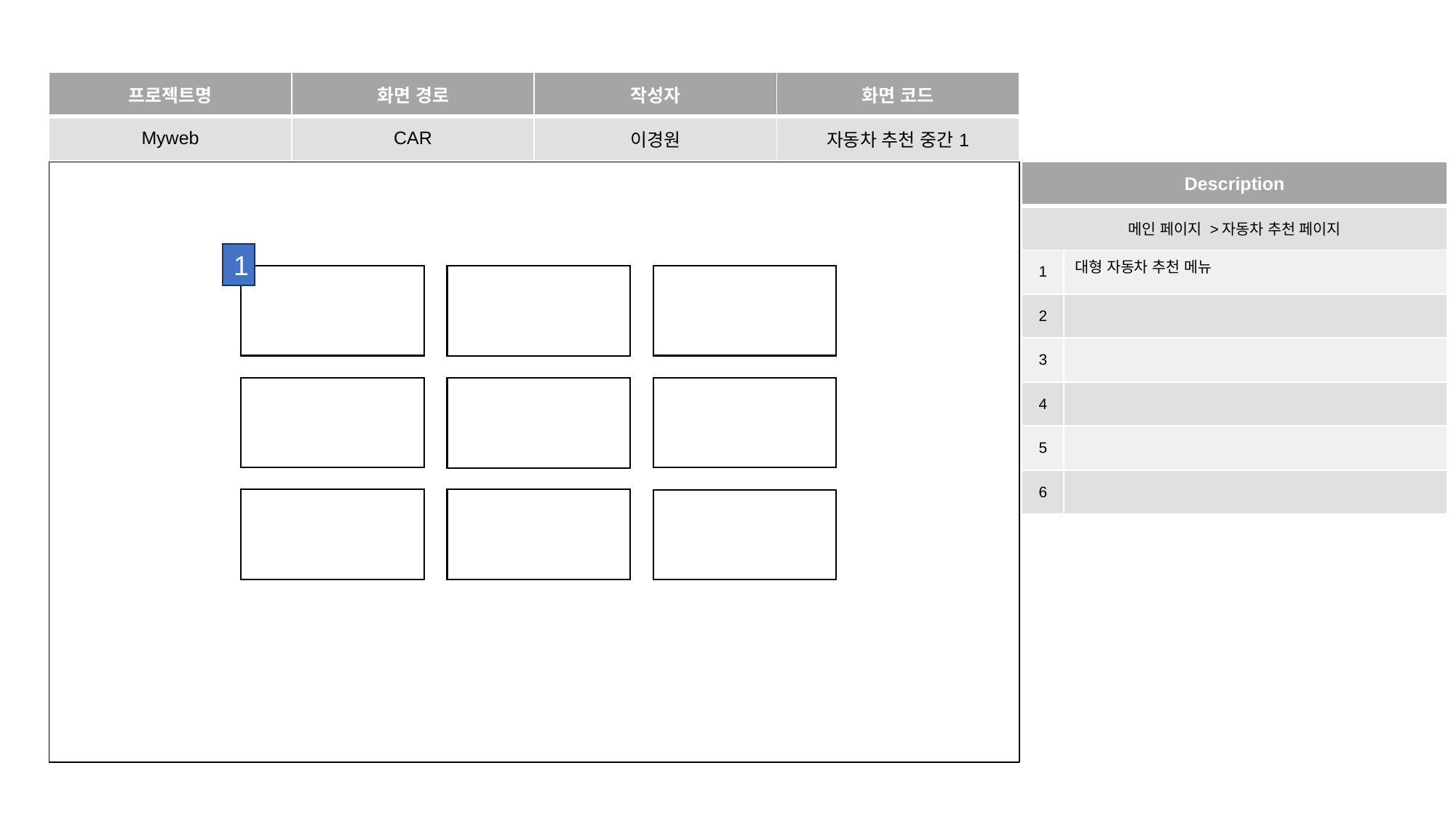

| 프로젝트명 | 화면 경로 | 작성자 | 화면 코드 |
| --- | --- | --- | --- |
| Myweb | CAR | 이경원 | 자동차 추천 중간1 |

| Description |  |
| --- | --- |
| 메인 페이지 >자동차 추천 페이지 |  |
| 1 | 대형 자동차 추천 메뉴 |
| 2 |  |
| 3 |  |
| 4 |  |
| 5 |  |
| 6 |  |
1